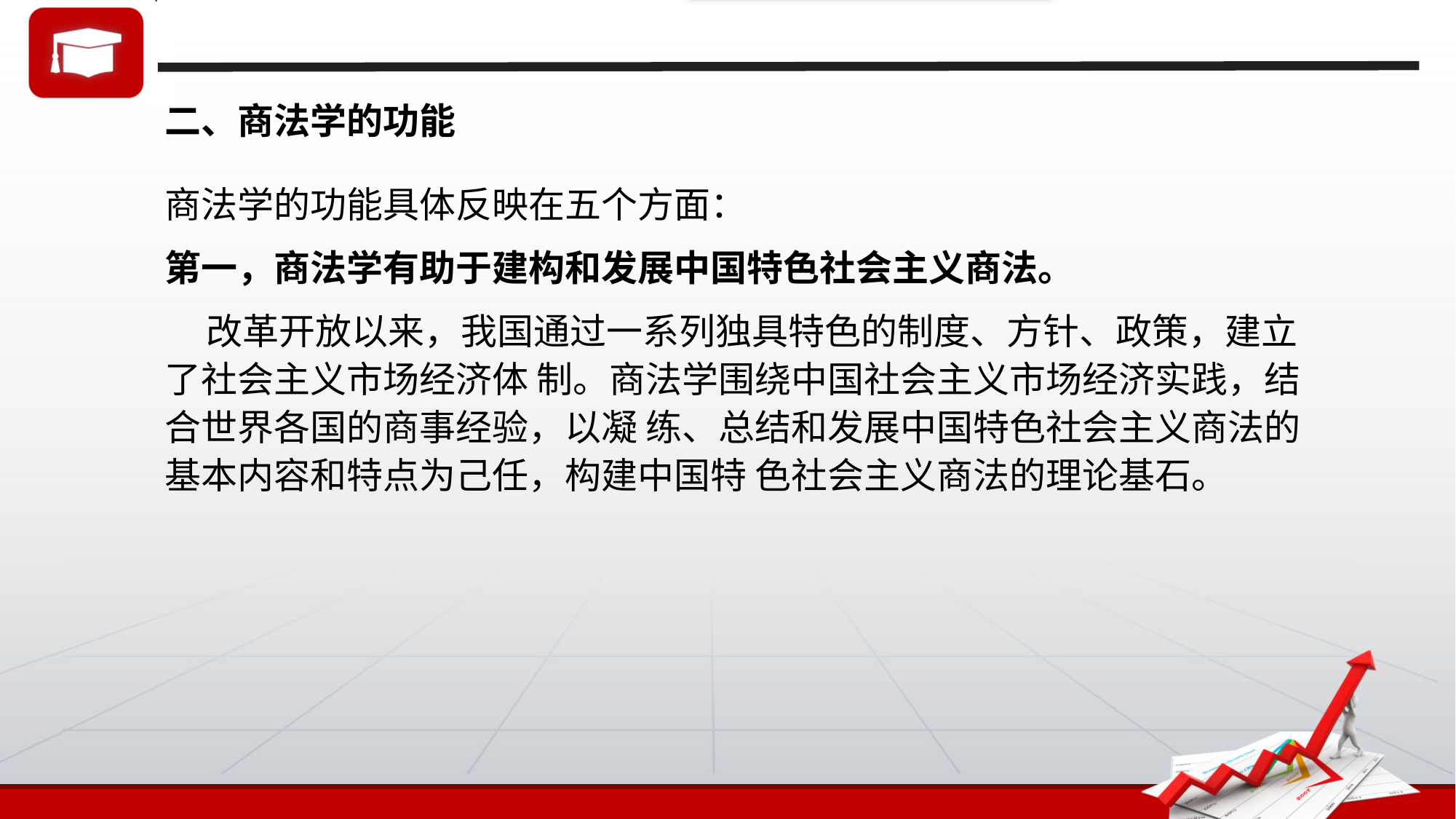

二、商法学的功能
商法学的功能具体反映在五个方面：
第一，商法学有助于建构和发展中国特色社会主义商法。
    改革开放以来，我国通过一系列独具特色的制度、方针、政策，建立了社会主义市场经济体 制。商法学围绕中国社会主义市场经济实践，结合世界各国的商事经验，以凝 练、总结和发展中国特色社会主义商法的基本内容和特点为己任，构建中国特 色社会主义商法的理论基石。